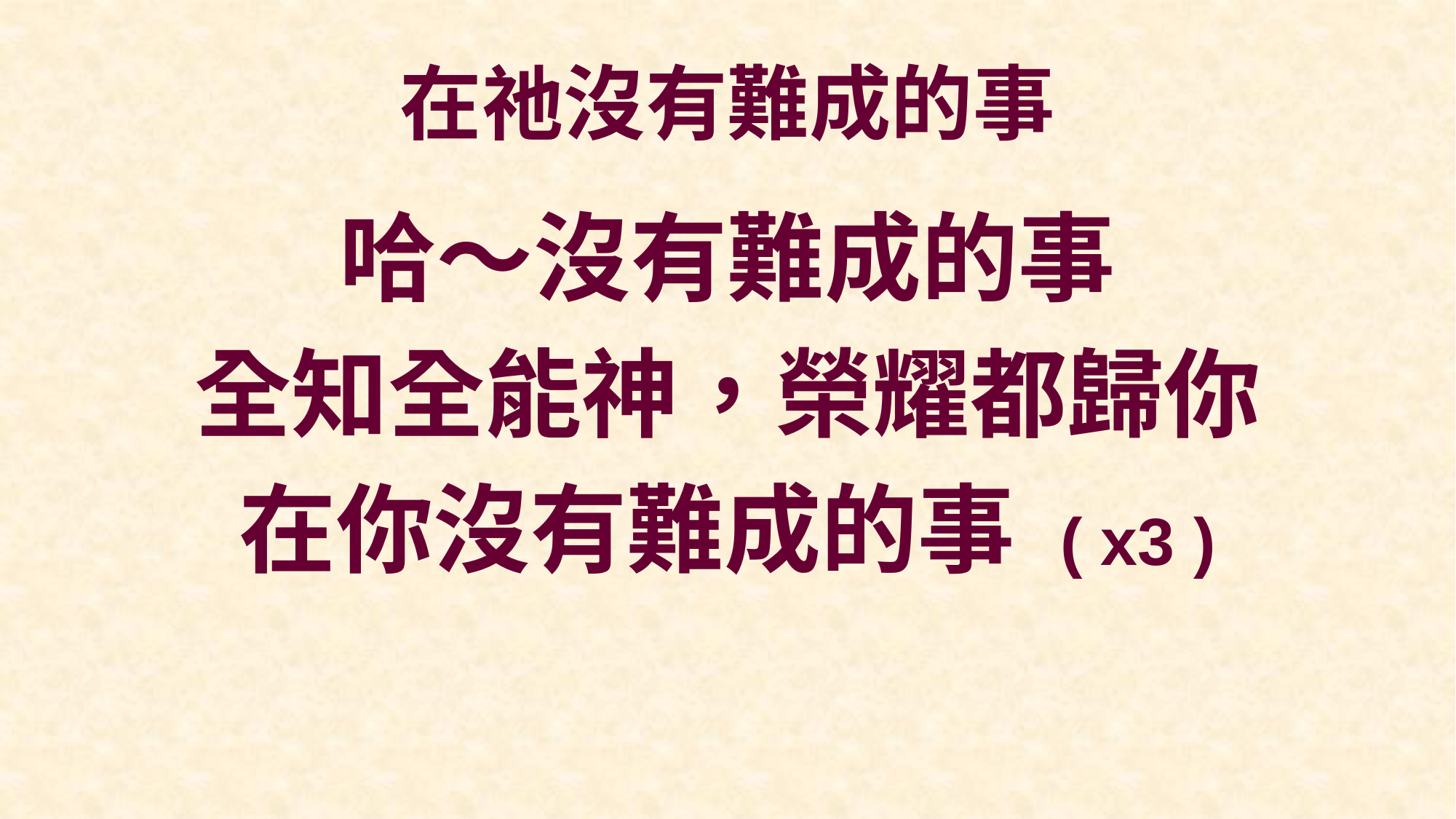

# 在祂沒有難成的事
哈～沒有難成的事
全知全能神，榮耀都歸你
在你沒有難成的事 ( x3 )